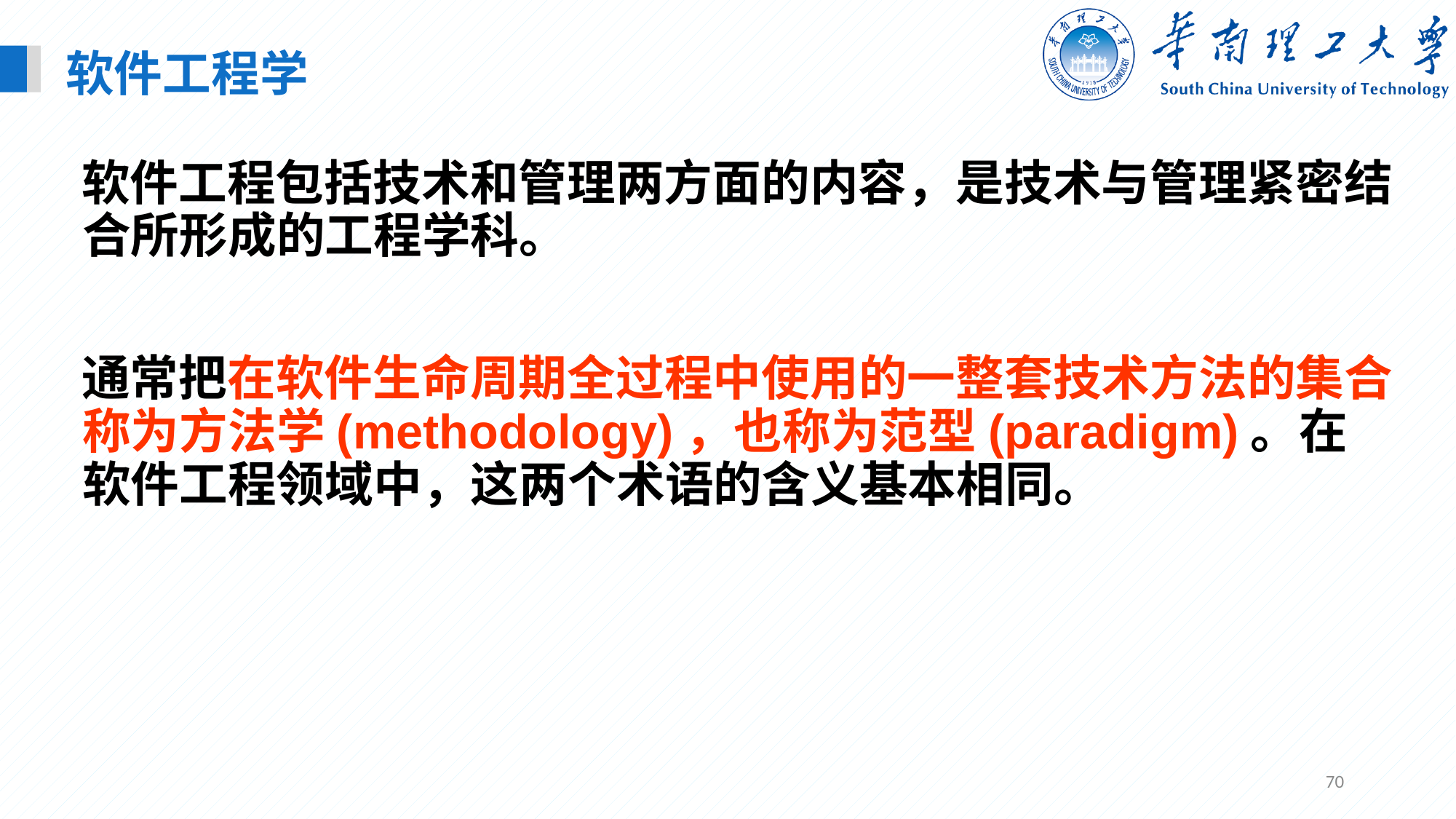

软件工程学
软件工程包括技术和管理两方面的内容，是技术与管理紧密结合所形成的工程学科。

通常把在软件生命周期全过程中使用的一整套技术方法的集合称为方法学(methodology)，也称为范型(paradigm)。在软件工程领域中，这两个术语的含义基本相同。
70